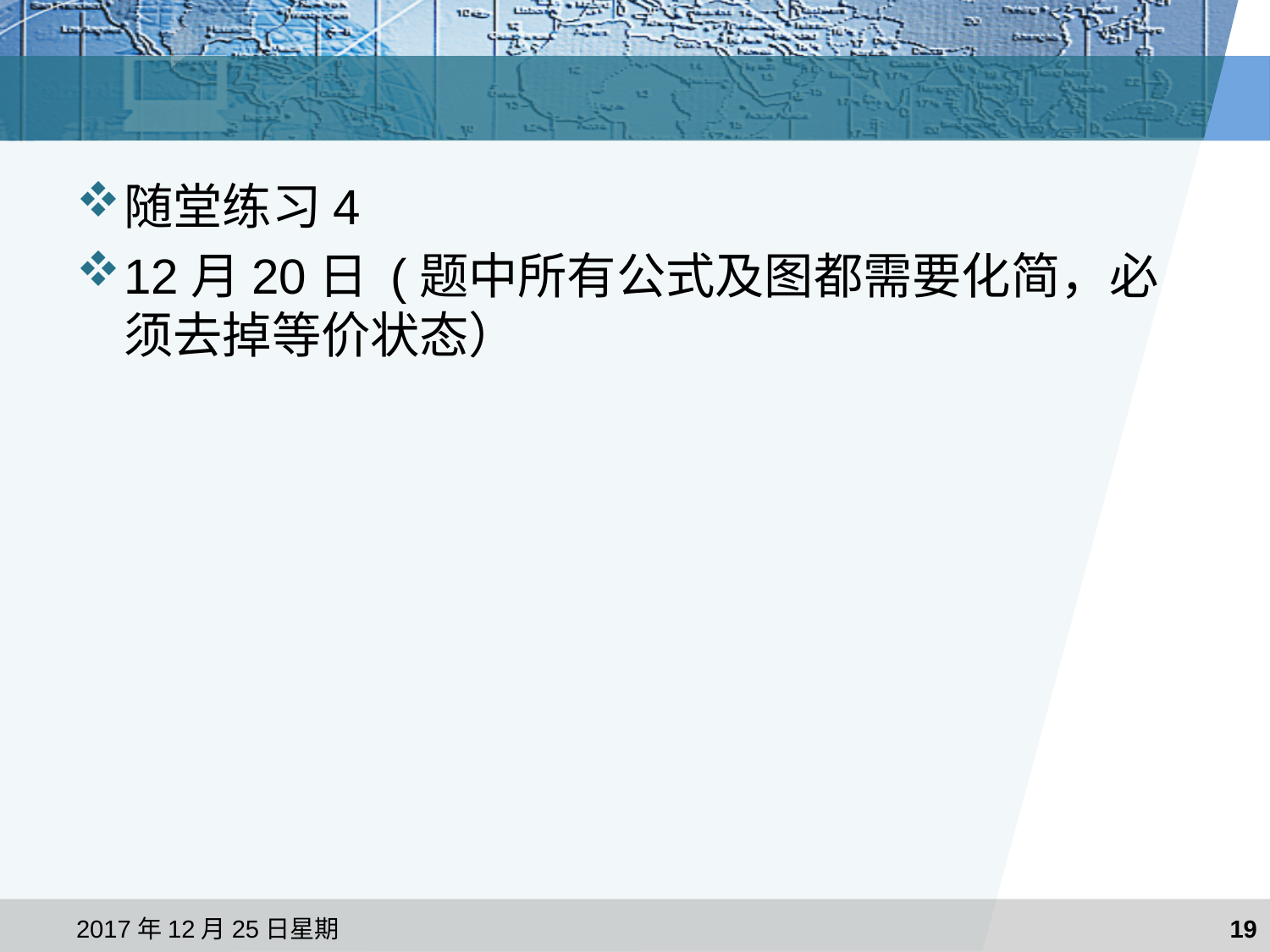

#
随堂练习4
12月20日 (题中所有公式及图都需要化简，必须去掉等价状态）
2017年12月25日星期一
19